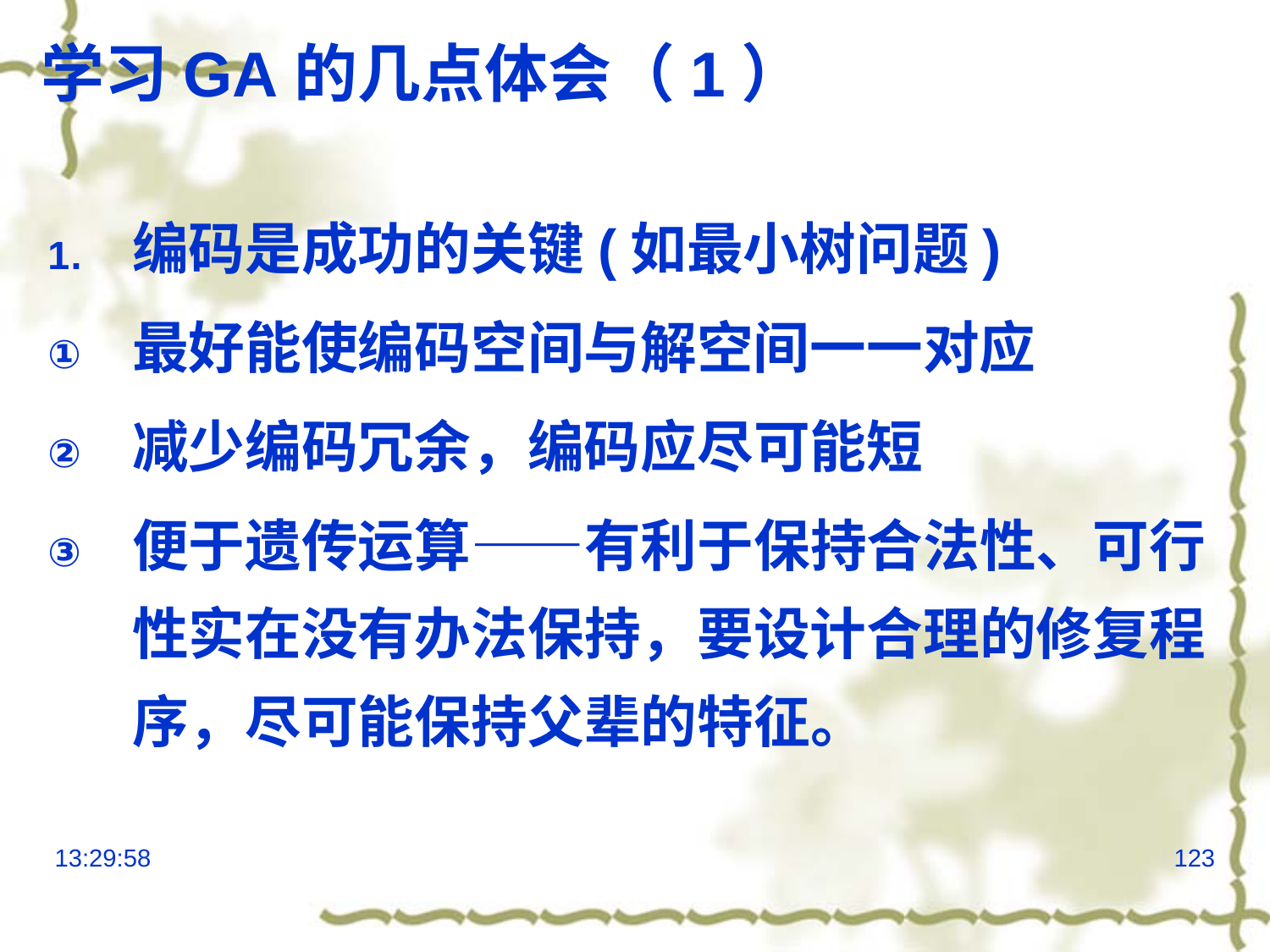

# 学习GA的几点体会（1）
编码是成功的关键(如最小树问题)
最好能使编码空间与解空间一一对应
减少编码冗余，编码应尽可能短
便于遗传运算——有利于保持合法性、可行性实在没有办法保持，要设计合理的修复程序，尽可能保持父辈的特征。
13:29:58
123